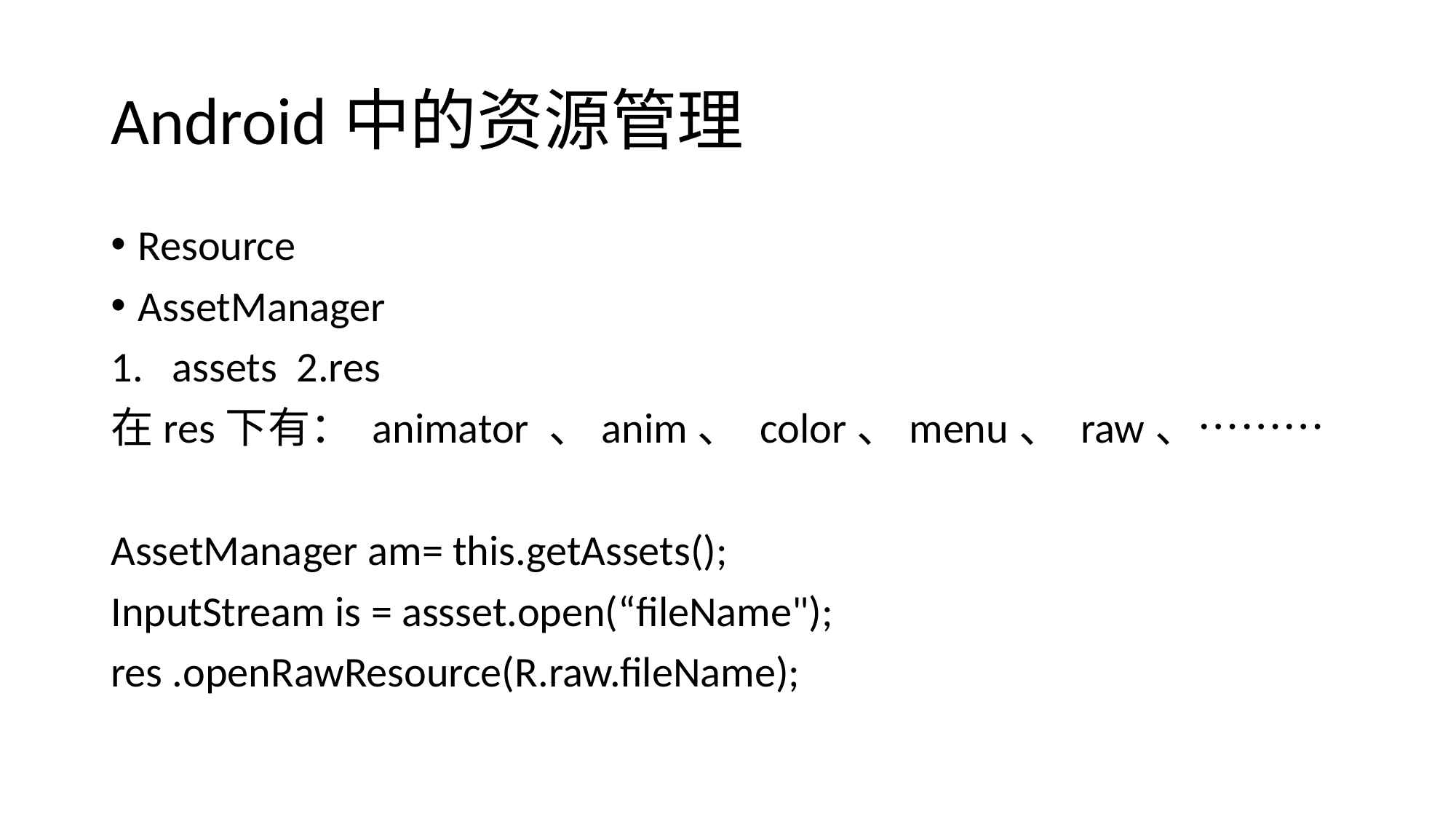

# Android中的资源管理
Resource
AssetManager
assets  2.res
在res下有： animator 、anim、 color、menu、 raw、………

AssetManager am= this.getAssets();
InputStream is = assset.open(“fileName");
res .openRawResource(R.raw.fileName);